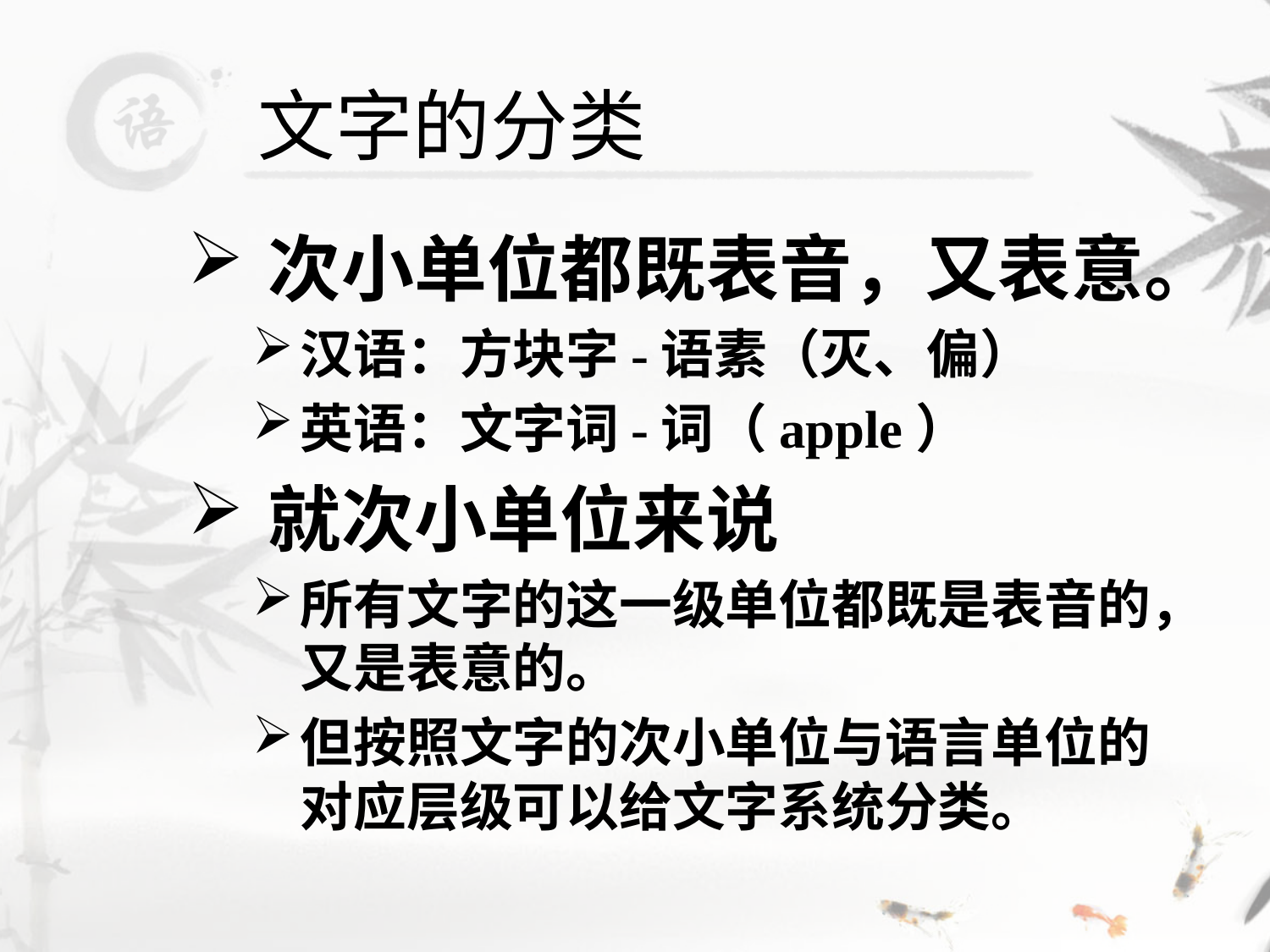

# 文字的分类
次小单位都既表音，又表意。
汉语：方块字-语素（灭、偏）
英语：文字词-词（apple）
就次小单位来说
所有文字的这一级单位都既是表音的，又是表意的。
但按照文字的次小单位与语言单位的对应层级可以给文字系统分类。